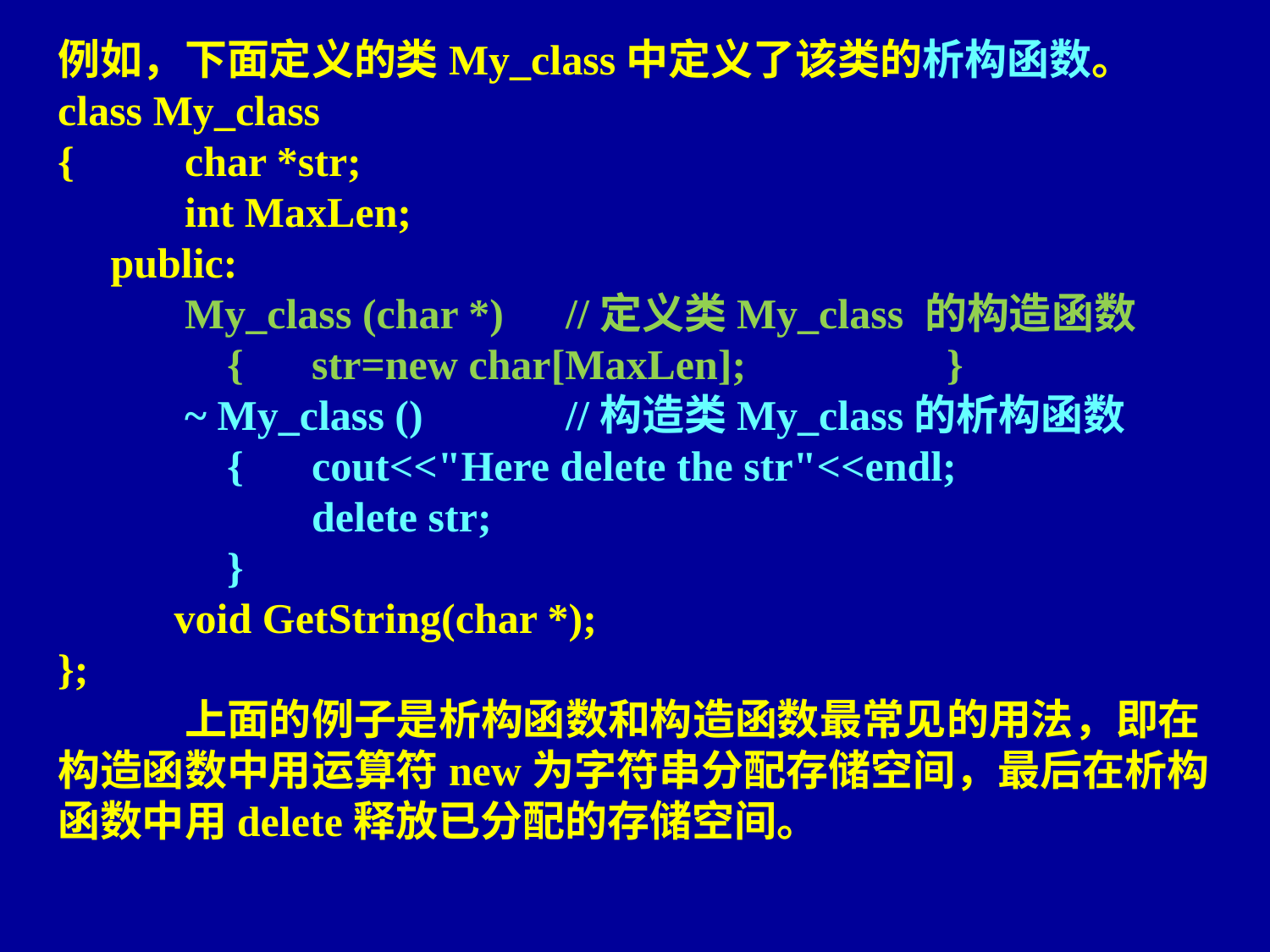

例如，下面定义的类My_class中定义了该类的析构函数。
class My_class
{	char *str;
	int MaxLen;
     public:
	My_class (char *)	//定义类My_class 的构造函数
                {	str=new char[MaxLen];		}
	~ My_class ()  	//构造类My_class的析构函数
                {	cout<<"Here delete the str"<<endl;
   	            delete str;
                }
           void GetString(char *);
};
	上面的例子是析构函数和构造函数最常见的用法，即在构造函数中用运算符new为字符串分配存储空间，最后在析构函数中用delete释放已分配的存储空间。